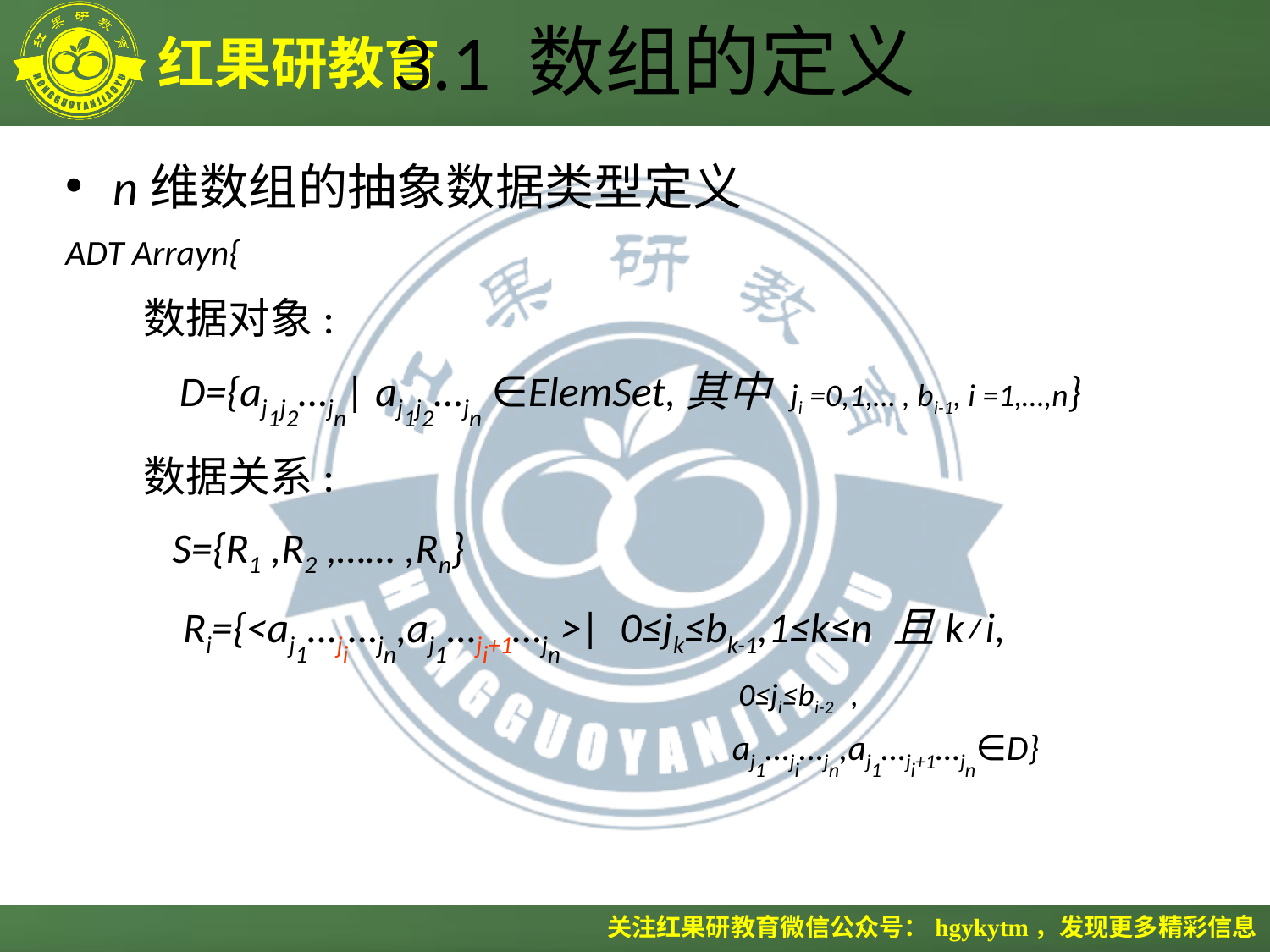

# 3.1 数组的定义
n维数组的抽象数据类型定义
ADT Arrayn{
 数据对象:
       D={aj1j2…jn| aj1j2…jn ∈ElemSet,其中 ji =0,1,… , bi-1, i =1,…,n}
 数据关系:
      S={R1 ,R2 ,…… ,Rn}
	  Ri={<aj1…ji…jn,aj1…ji+1…jn>|  0≤jk≤bk-1,1≤k≤n 且k≠i,
  		                    	 0≤ji≤bi-2    ,
		                      	aj1…ji…jn,aj1…ji+1…jn∈D}